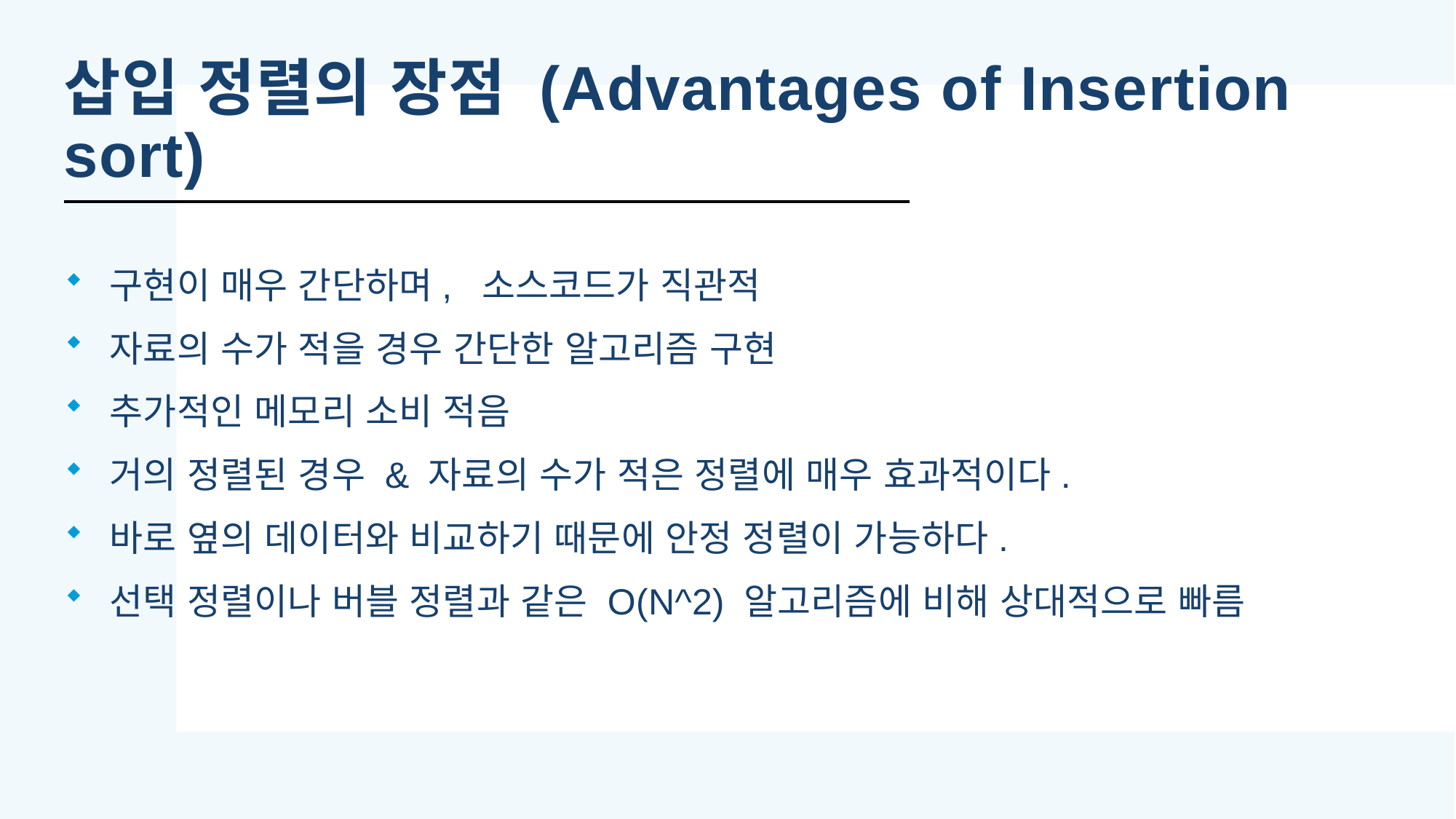

# 삽입 정렬의 장점 (Advantages of Insertion sort)
 구현이 매우 간단하며,  소스코드가 직관적
 자료의 수가 적을 경우 간단한 알고리즘 구현
 추가적인 메모리 소비 적음
 거의 정렬된 경우 & 자료의 수가 적은 정렬에 매우 효과적이다.
 바로 옆의 데이터와 비교하기 때문에 안정 정렬이 가능하다.
 선택 정렬이나 버블 정렬과 같은 O(N^2) 알고리즘에 비해 상대적으로 빠름